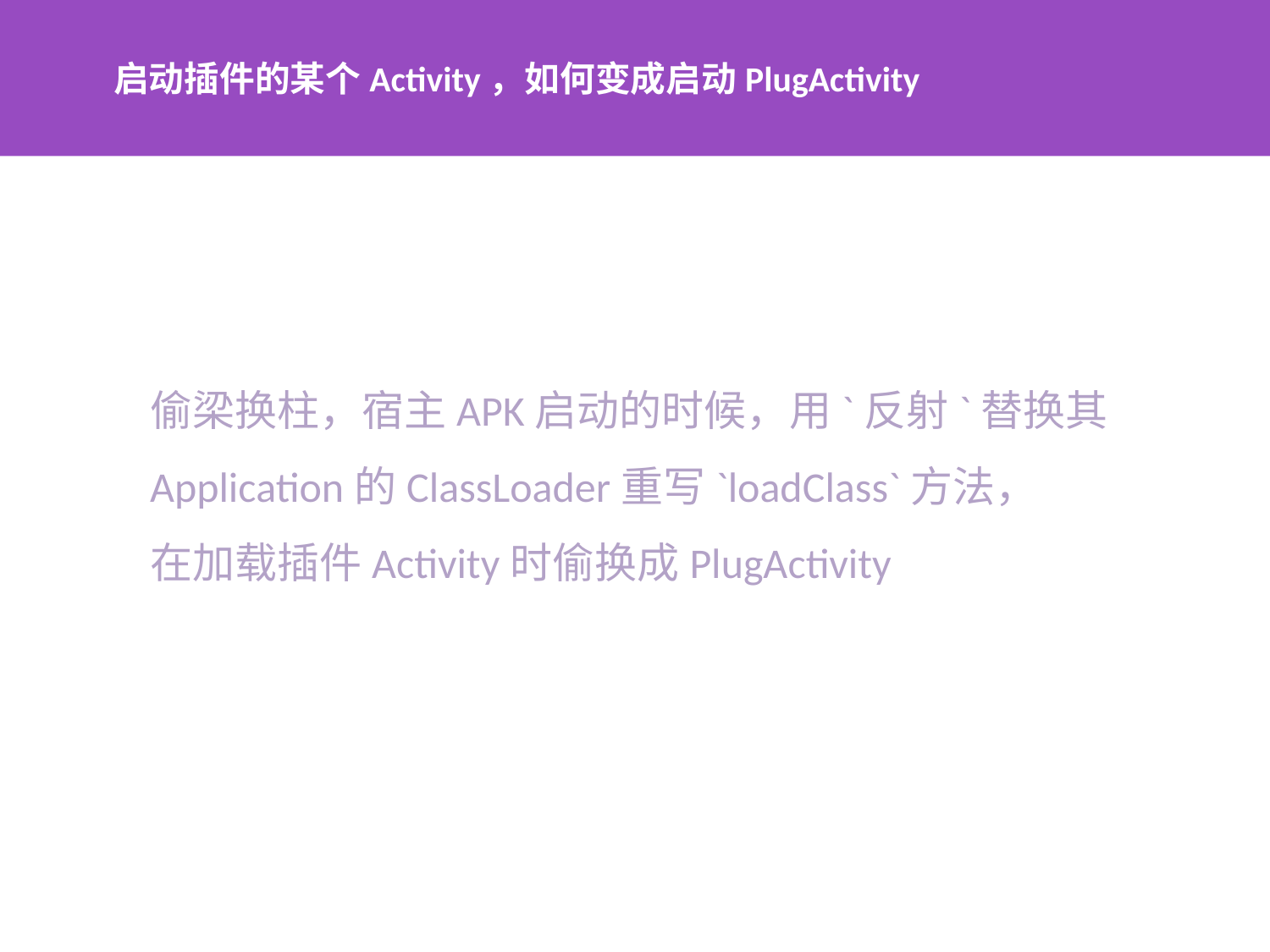

启动插件的某个Activity，如何变成启动PlugActivity
偷梁换柱，宿主APK启动的时候，用`反射`替换其
Application的ClassLoader重写`loadClass`方法，
在加载插件Activity时偷换成PlugActivity